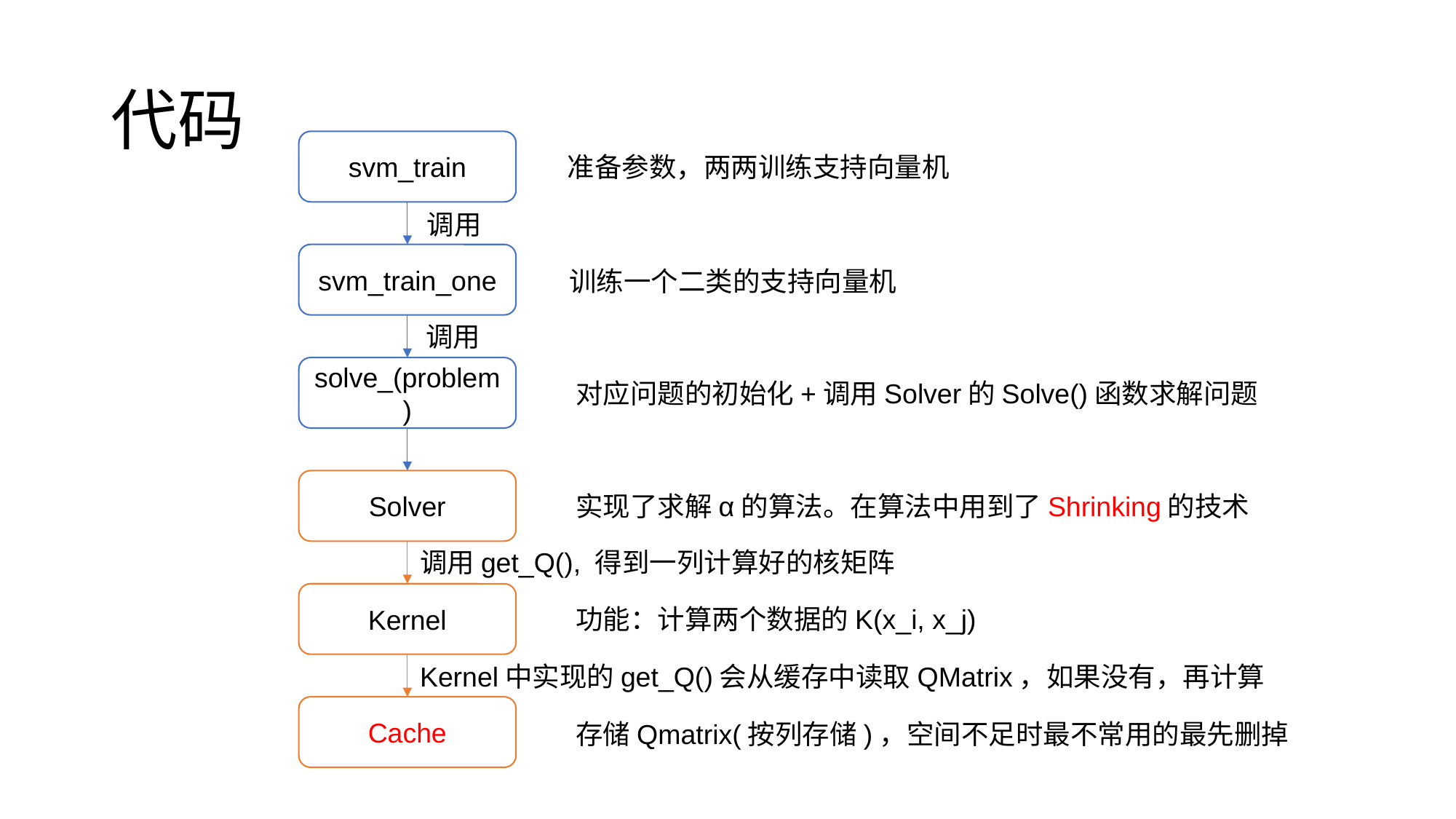

# 代码
svm_train
准备参数，两两训练支持向量机
调用
svm_train_one
训练一个二类的支持向量机
调用
solve_(problem)
对应问题的初始化+调用Solver的Solve()函数求解问题
Solver
实现了求解α的算法。在算法中用到了Shrinking的技术
调用get_Q(), 得到一列计算好的核矩阵
Kernel
功能：计算两个数据的K(x_i, x_j)
Kernel中实现的get_Q()会从缓存中读取QMatrix，如果没有，再计算
Cache
存储Qmatrix(按列存储)，空间不足时最不常用的最先删掉